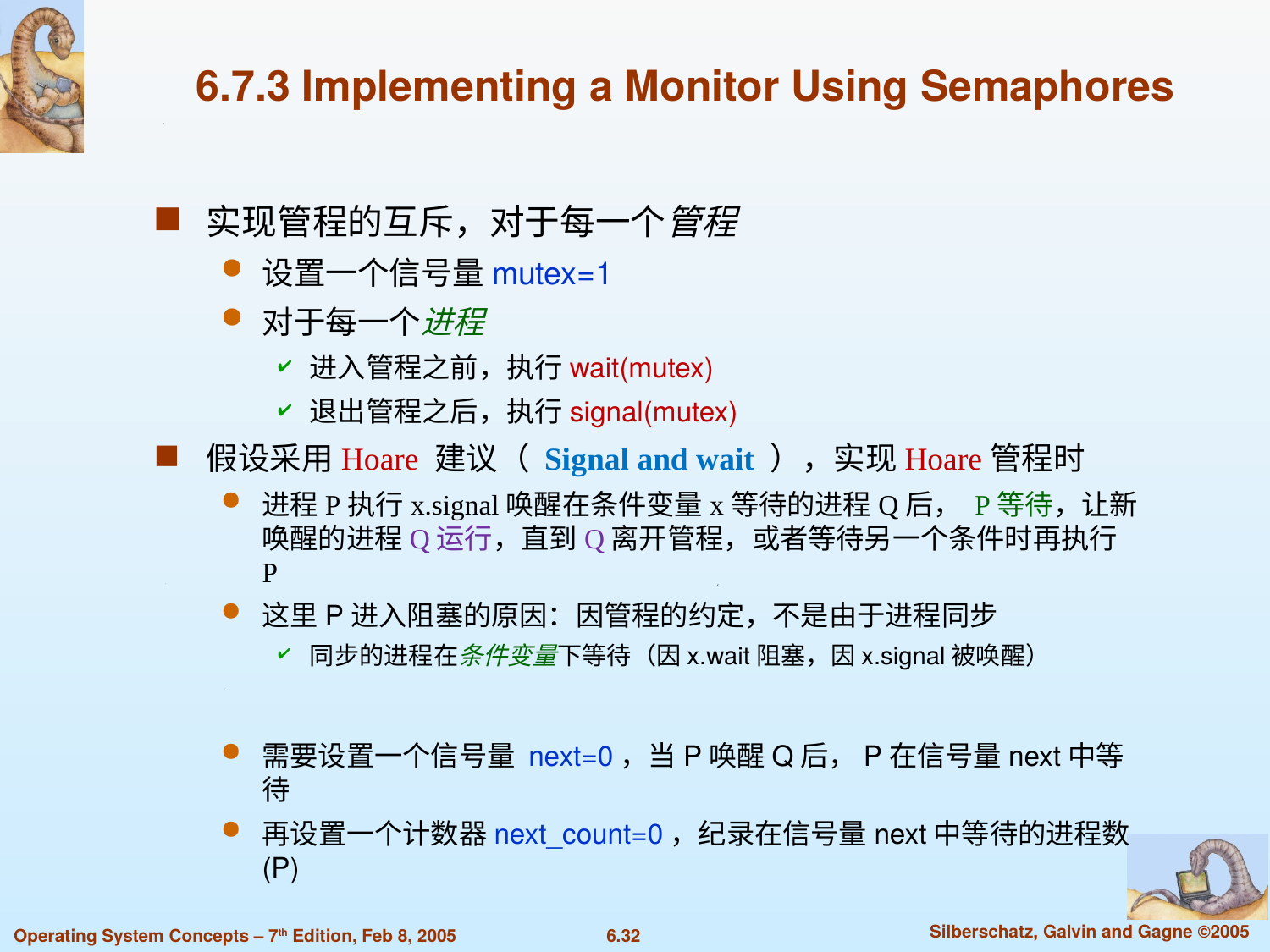

6.7.3 Implementing a Monitor Using Semaphores
实现管程的互斥，对于每一个管程
设置一个信号量mutex=1
对于每一个进程
进入管程之前，执行wait(mutex)
退出管程之后，执行signal(mutex)
假设采用Hoare 建议（ Signal and wait ），实现Hoare管程时
进程P执行x.signal唤醒在条件变量x等待的进程Q后， P等待，让新唤醒的进程Q运行，直到Q离开管程，或者等待另一个条件时再执行P
这里P进入阻塞的原因：因管程的约定，不是由于进程同步
同步的进程在条件变量下等待（因x.wait阻塞，因x.signal被唤醒）

需要设置一个信号量 next=0，当P唤醒Q后，P在信号量next中等待
再设置一个计数器next_count=0，纪录在信号量next中等待的进程数(P)